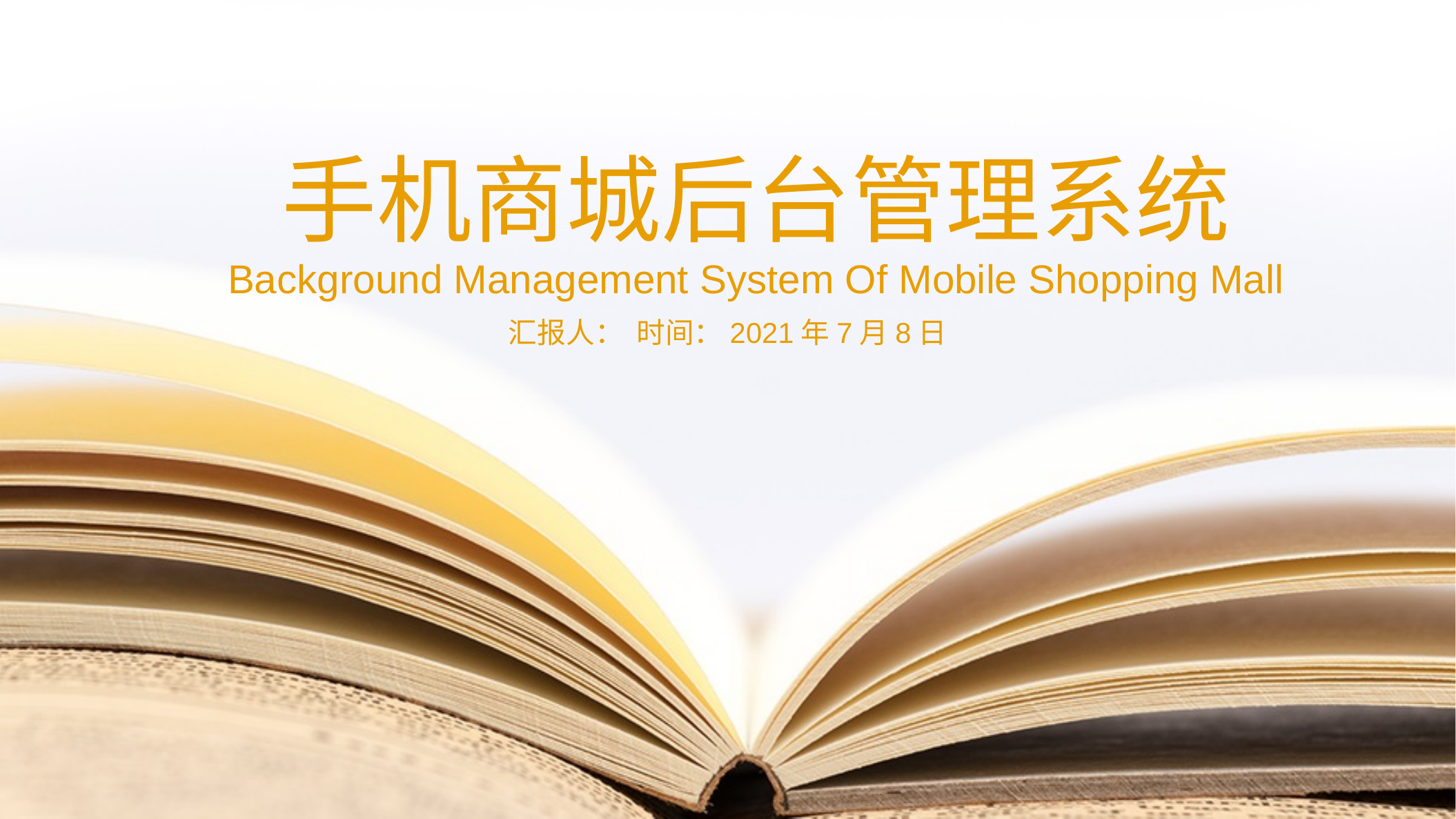

手机商城后台管理系统
Background Management System Of Mobile Shopping Mall
汇报人：  时间：2021年7月8日